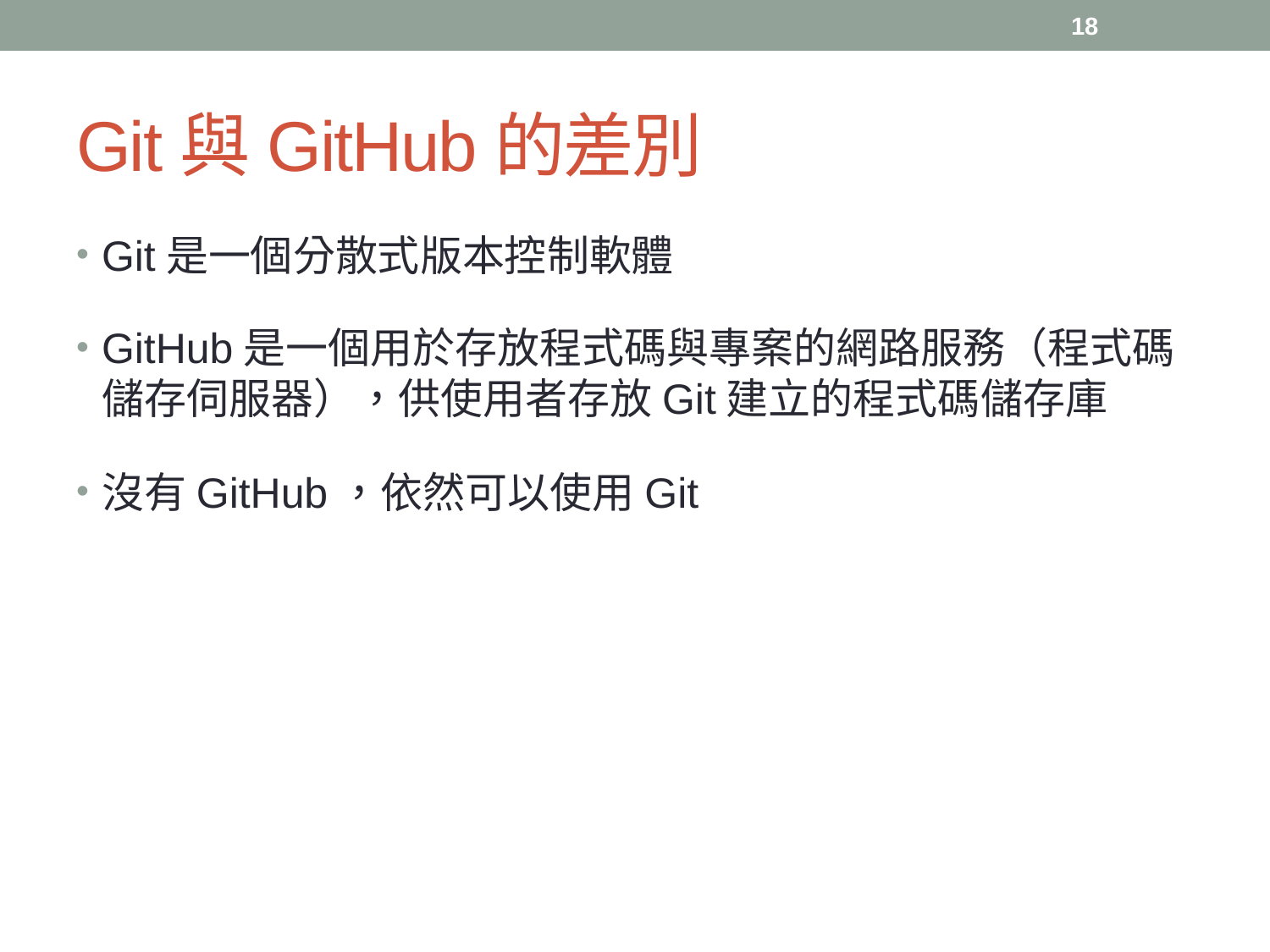

18
# Git與GitHub的差別
Git是一個分散式版本控制軟體
GitHub是一個用於存放程式碼與專案的網路服務（程式碼儲存伺服器），供使用者存放Git建立的程式碼儲存庫
沒有GitHub，依然可以使用Git